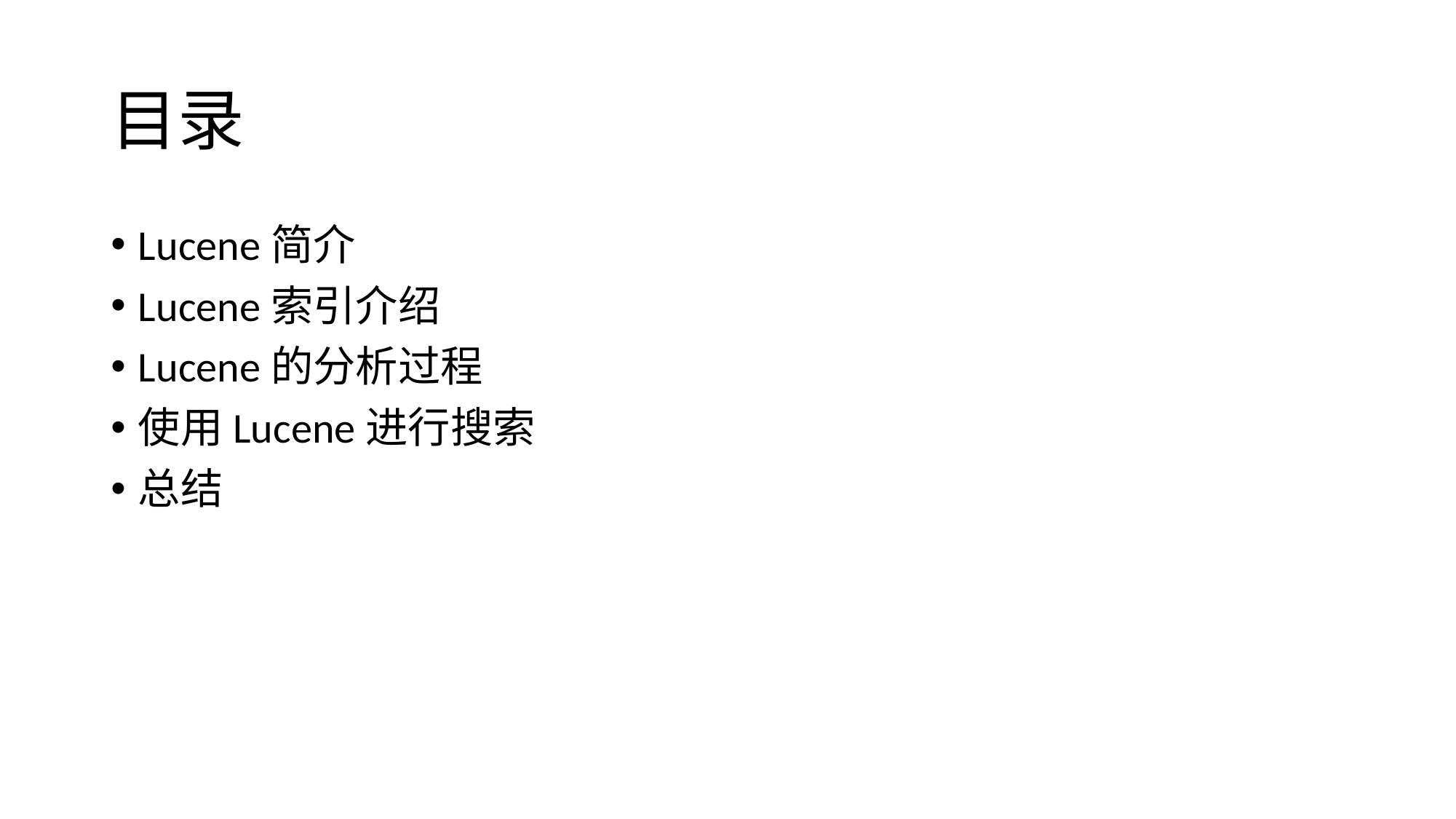

# 目录
Lucene简介
Lucene索引介绍
Lucene的分析过程
使用Lucene进行搜索
总结